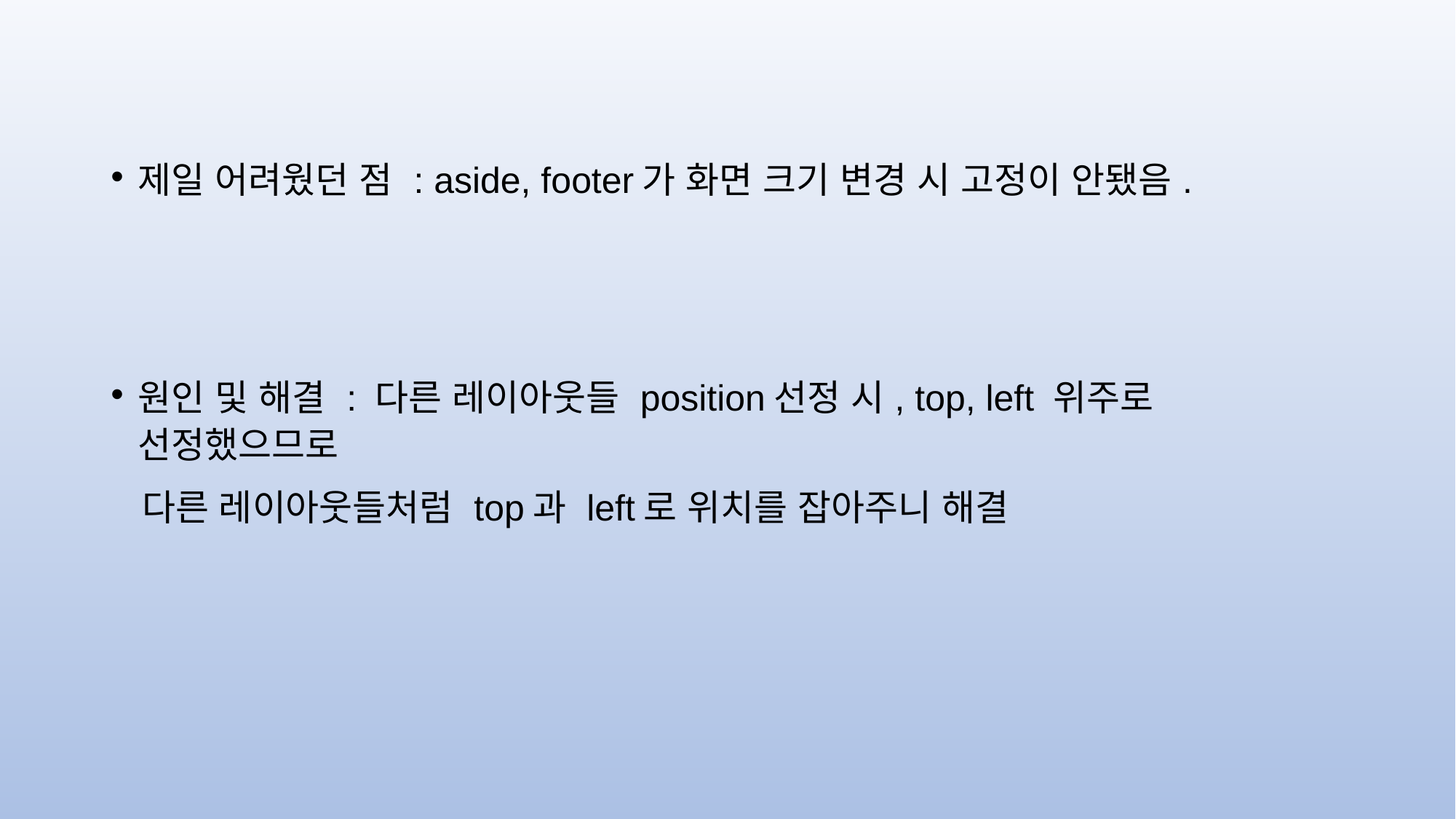

제일 어려웠던 점 : aside, footer가 화면 크기 변경 시 고정이 안됐음.

원인 및 해결 : 다른 레이아웃들 position선정 시, top, left 위주로 선정했으므로
  다른 레이아웃들처럼 top과 left로 위치를 잡아주니 해결